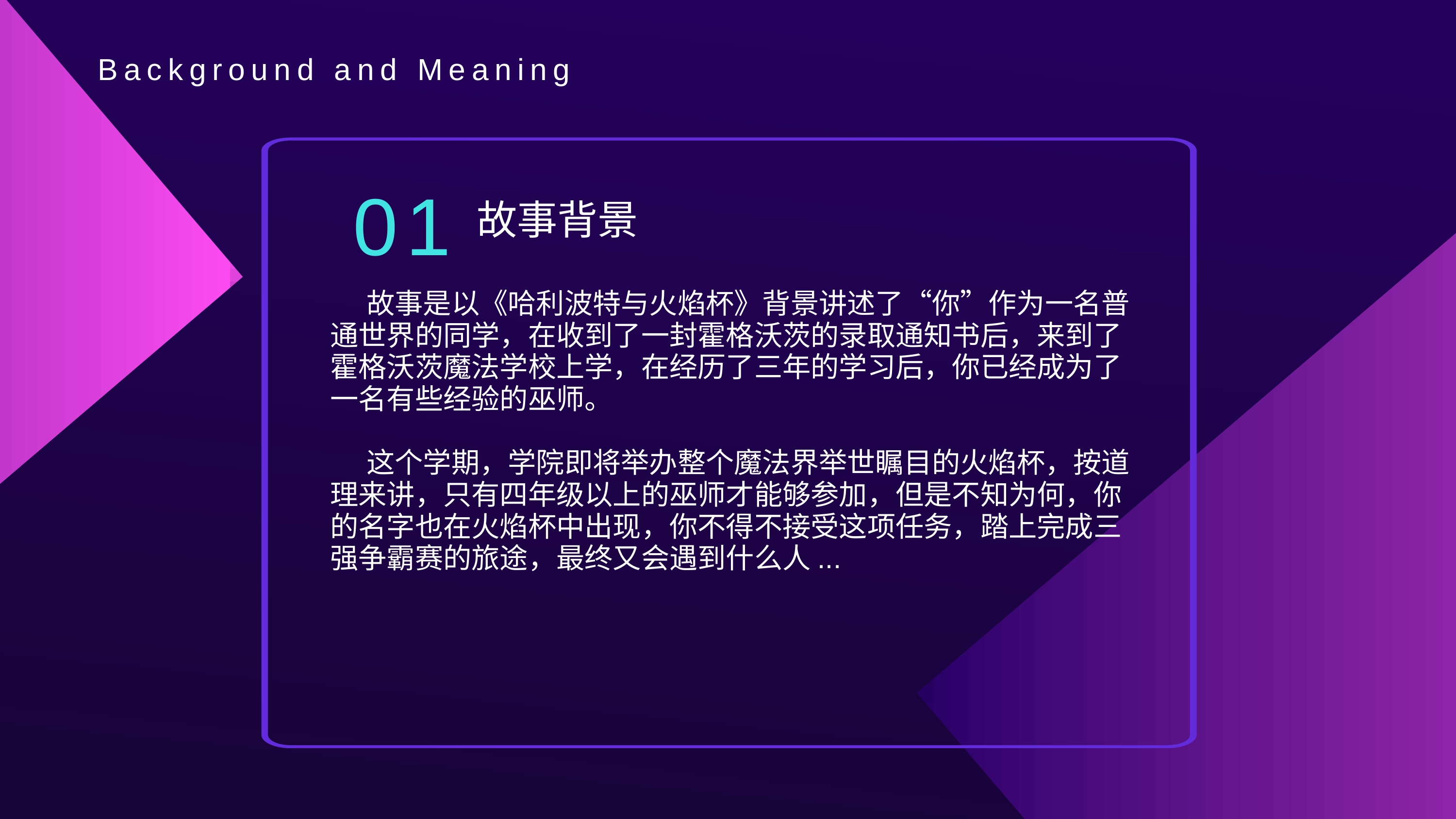

Background and Meaning

01
故事背景
故事是以《哈利波特与火焰杯》背景讲述了“你”作为一名普通世界的同学，在收到了一封霍格沃茨的录取通知书后，来到了霍格沃茨魔法学校上学，在经历了三年的学习后，你已经成为了一名有些经验的巫师。

这个学期，学院即将举办整个魔法界举世瞩目的火焰杯，按道理来讲，只有四年级以上的巫师才能够参加，但是不知为何，你的名字也在火焰杯中出现，你不得不接受这项任务，踏上完成三强争霸赛的旅途，最终又会遇到什么人...